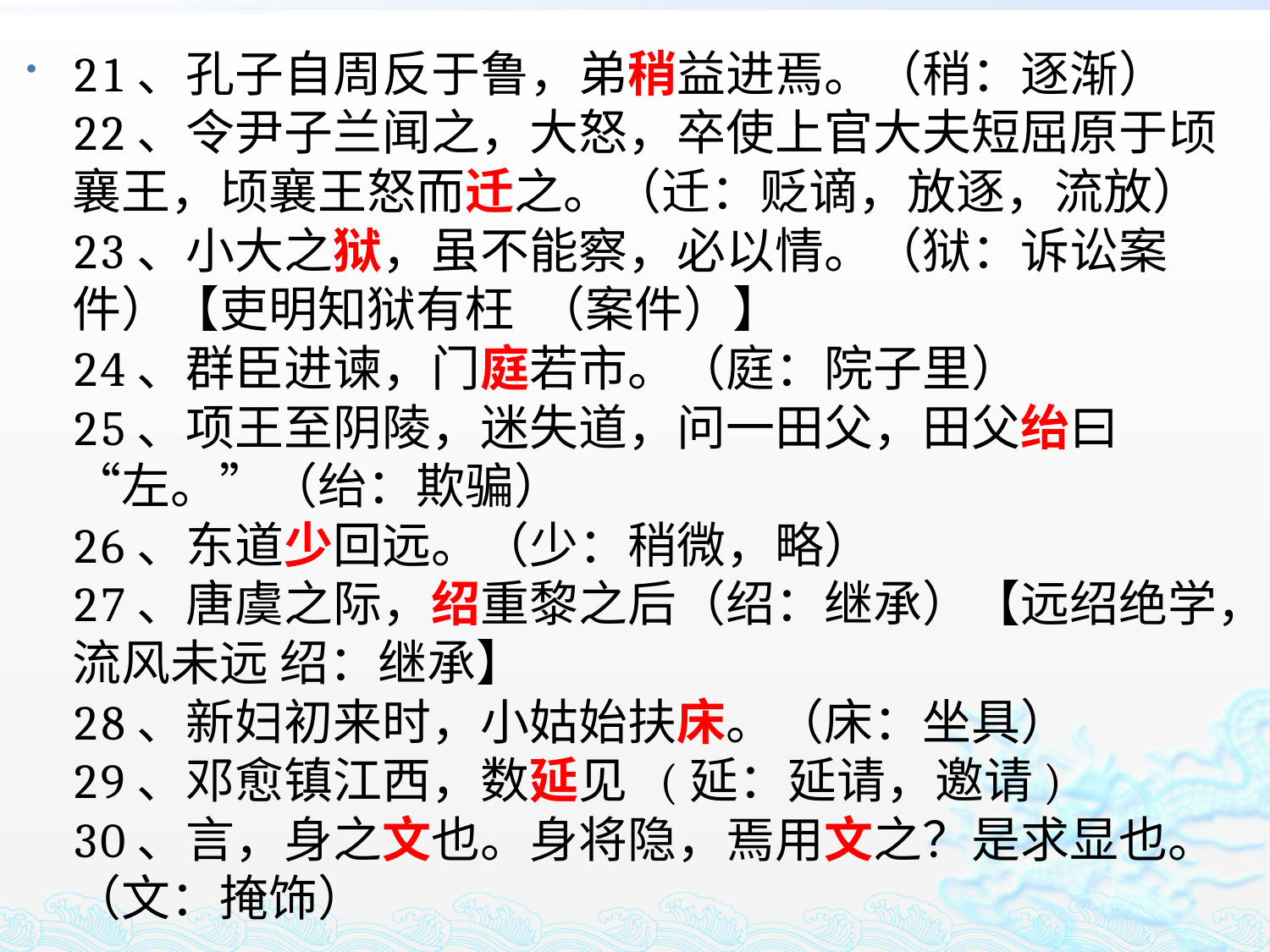

21、孔子自周反于鲁，弟稍益进焉。（稍：逐渐）
22、令尹子兰闻之，大怒，卒使上官大夫短屈原于顷襄王，顷襄王怒而迁之。（迁：贬谪，放逐，流放）
23、小大之狱，虽不能察，必以情。（狱：诉讼案件）【吏明知狱有枉  （案件）】
24、群臣进谏，门庭若市。（庭：院子里）
25、项王至阴陵，迷失道，问一田父，田父绐曰“左。”（绐：欺骗）
26、东道少回远。（少：稍微，略）
27、唐虞之际，绍重黎之后（绍：继承）【远绍绝学，流风未远 绍：继承】
28、新妇初来时，小姑始扶床。（床：坐具）
29、邓愈镇江西，数延见  (延：延请，邀请)
30、言，身之文也。身将隐，焉用文之？是求显也。（文：掩饰）